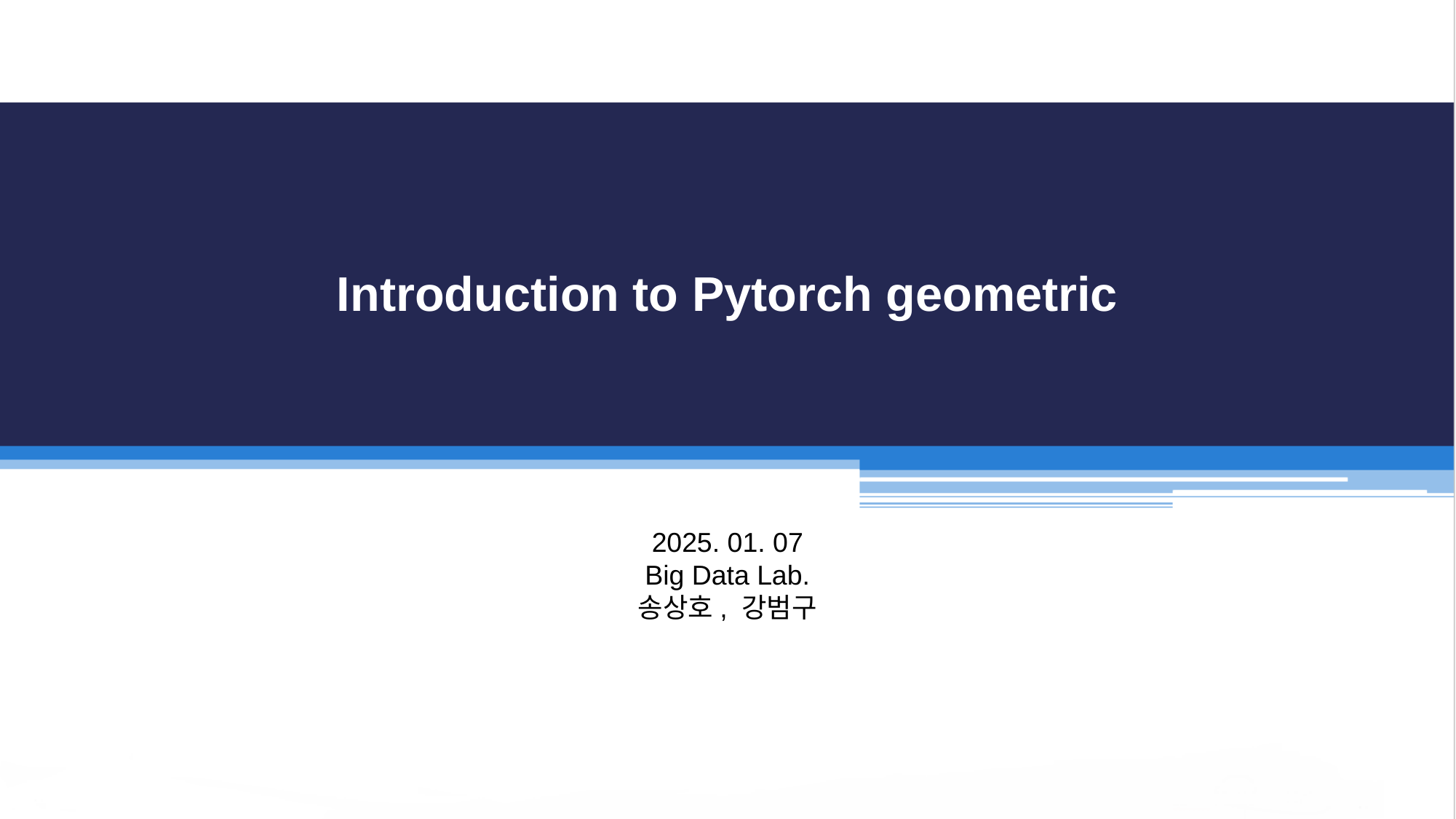

1
Introduction to Pytorch geometric
2025. 01. 07
Big Data Lab.
송상호, 강범구